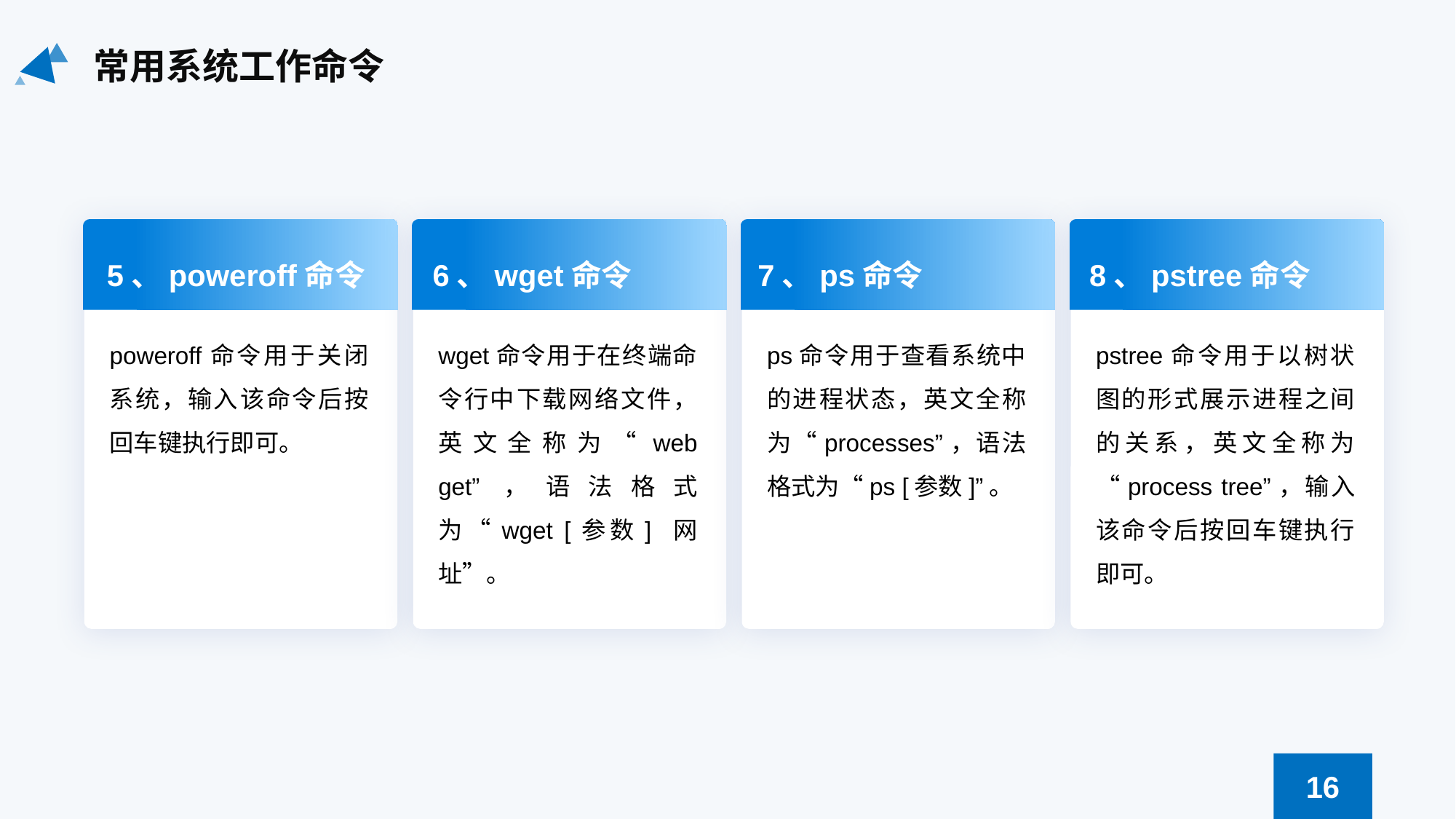

常用系统工作命令

5、poweroff命令
6、wget命令
7、ps命令
8、pstree命令
poweroff命令用于关闭系统，输入该命令后按回车键执行即可。
wget命令用于在终端命令行中下载网络文件，英文全称为“web get”，语法格式为“wget [参数] 网址”。
ps命令用于查看系统中的进程状态，英文全称为“processes”，语法格式为“ps [参数]”。
pstree命令用于以树状图的形式展示进程之间的关系，英文全称为“process tree”，输入该命令后按回车键执行即可。

16